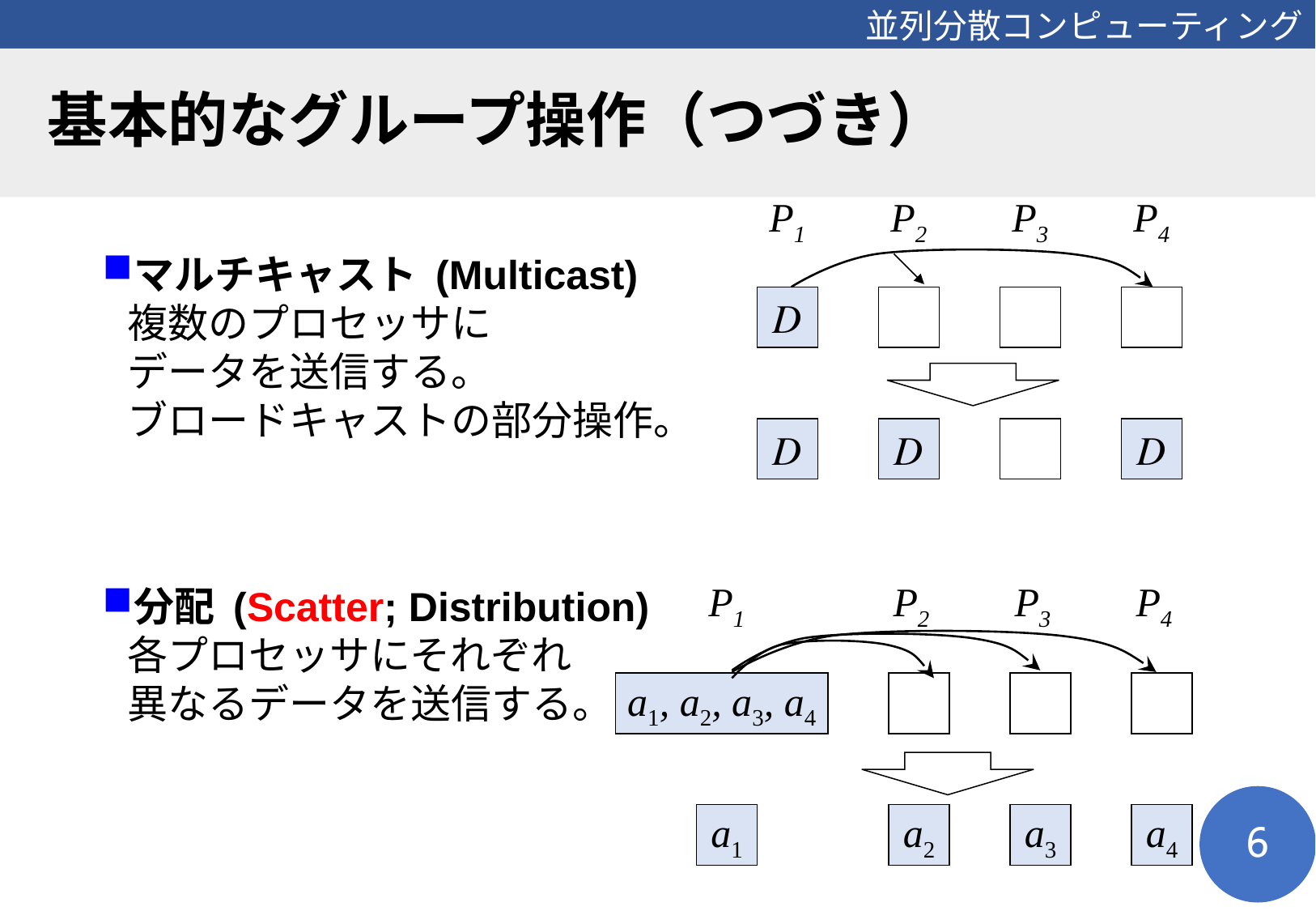

# 基本的なグループ操作（つづき）
P1
P2
P3
P4

D

D
D

D
マルチキャスト (Multicast)
複数のプロセッサに
データを送信する。
ブロードキャストの部分操作。

分配 (Scatter; Distribution)
各プロセッサにそれぞれ
異なるデータを送信する。

P1
P2
P3
P4

a1, a2, a3, a4

a1
a2
a3
a4
6